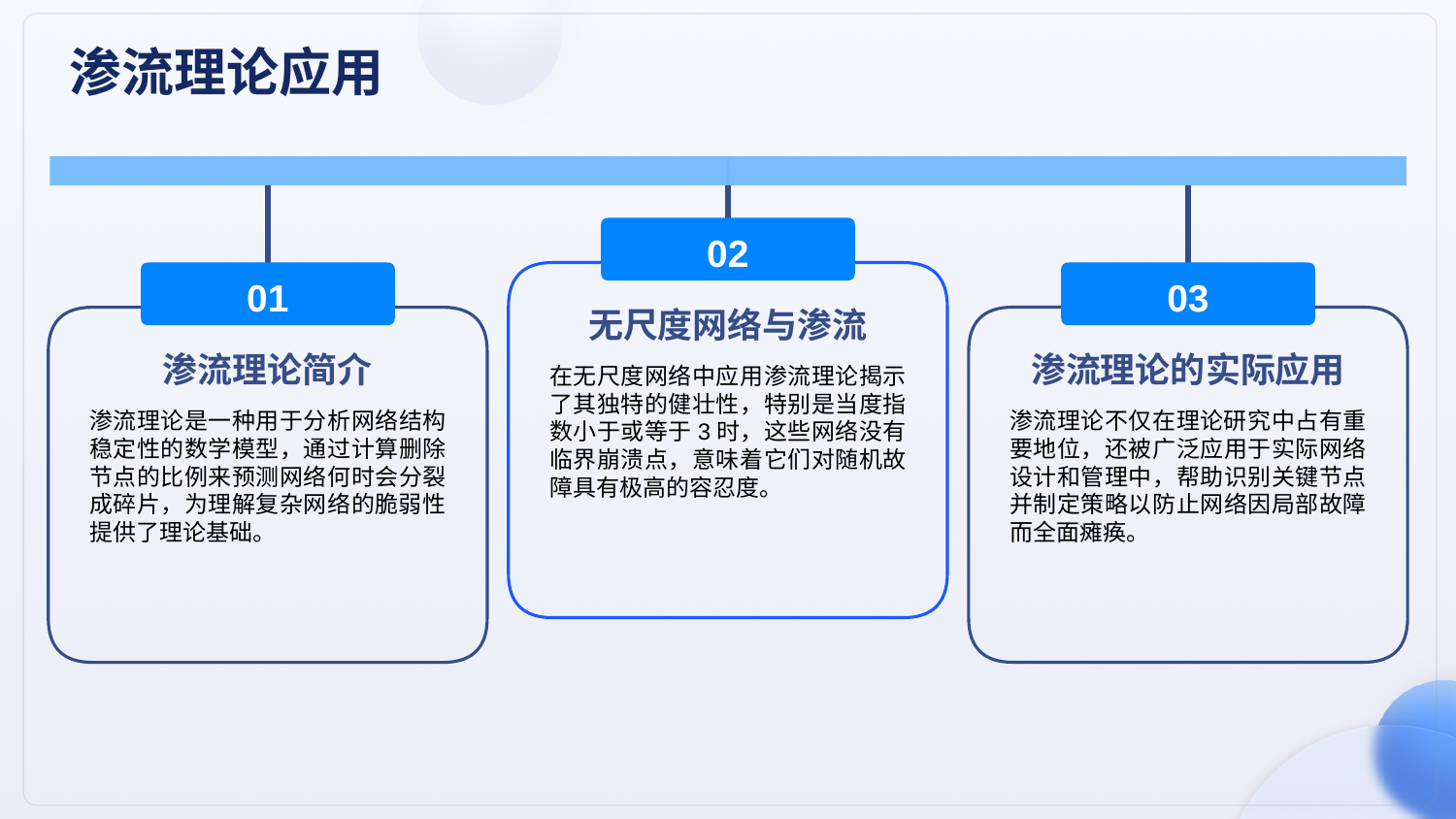

渗流理论应用

02

01
03

无尺度网络与渗流

渗流理论简介
渗流理论的实际应用
在无尺度网络中应用渗流理论揭示了其独特的健壮性，特别是当度指数小于或等于3时，这些网络没有临界崩溃点，意味着它们对随机故障具有极高的容忍度。
渗流理论是一种用于分析网络结构稳定性的数学模型，通过计算删除节点的比例来预测网络何时会分裂成碎片，为理解复杂网络的脆弱性提供了理论基础。
渗流理论不仅在理论研究中占有重要地位，还被广泛应用于实际网络设计和管理中，帮助识别关键节点并制定策略以防止网络因局部故障而全面瘫痪。